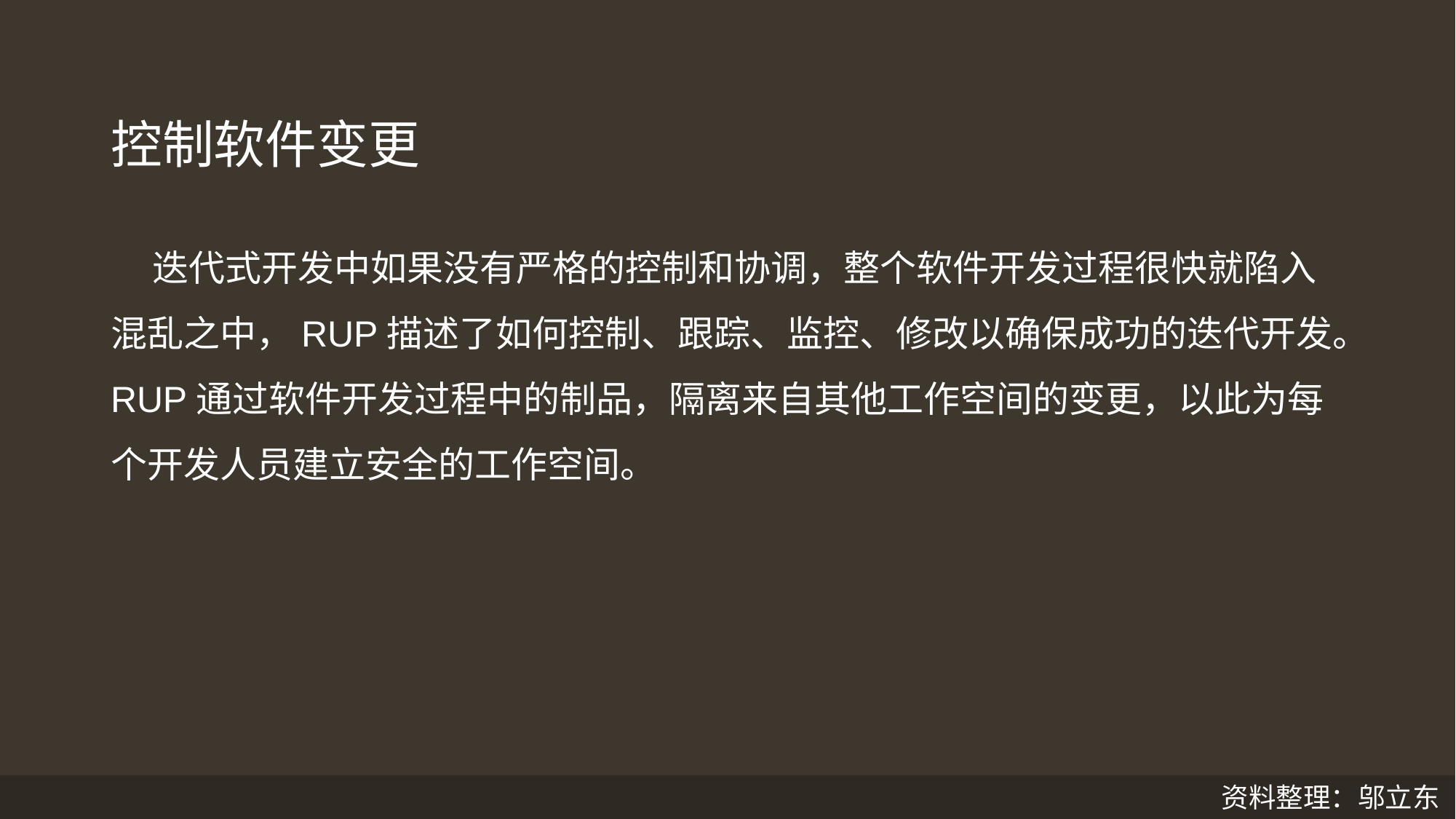

# 控制软件变更
    迭代式开发中如果没有严格的控制和协调，整个软件开发过程很快就陷入混乱之中，RUP描述了如何控制、跟踪、监控、修改以确保成功的迭代开发。RUP通过软件开发过程中的制品，隔离来自其他工作空间的变更，以此为每个开发人员建立安全的工作空间。
资料整理：邬立东